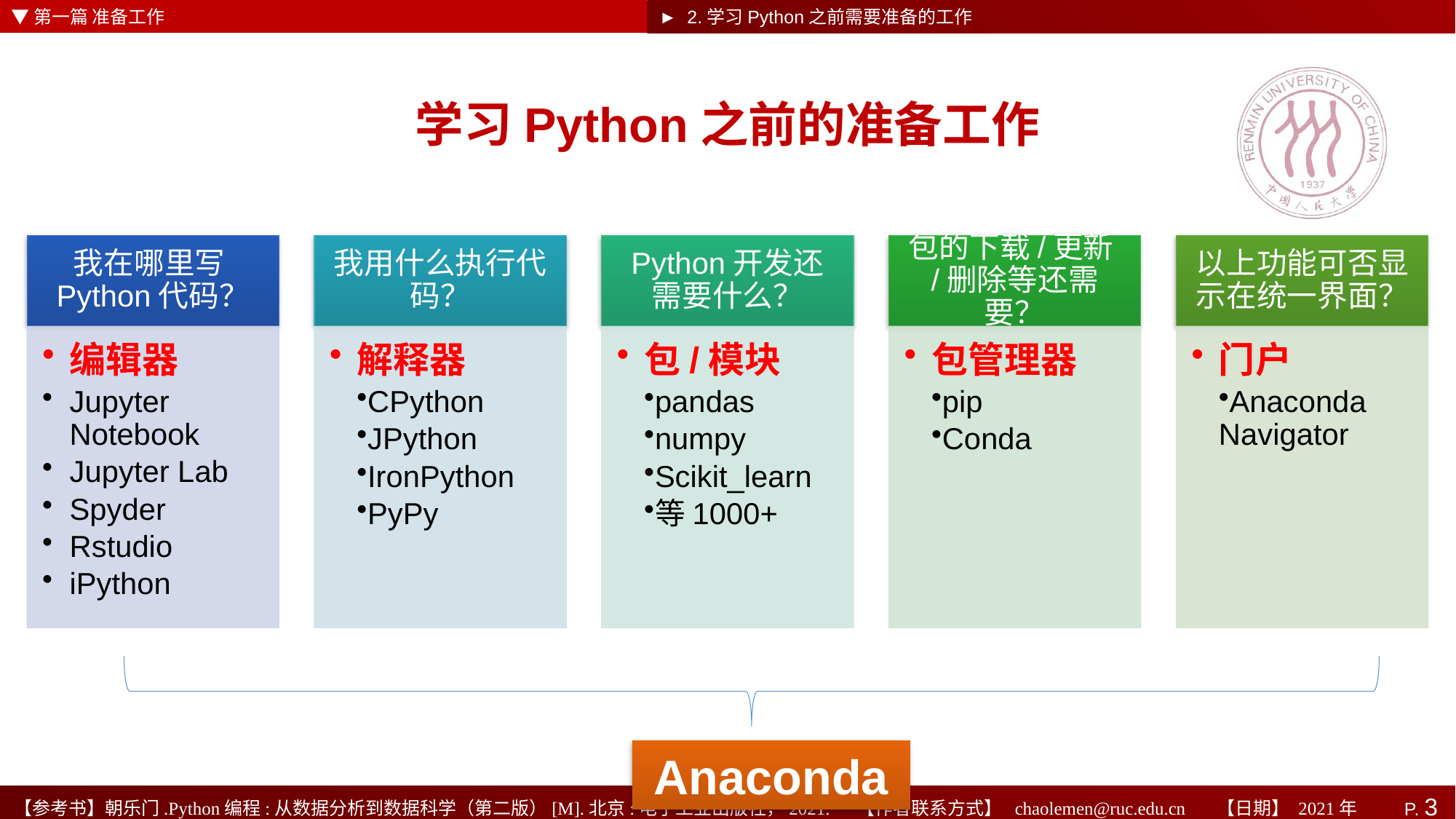

▼第一篇 准备工作
►  2.学习Python之前需要准备的工作
# 学习Python之前的准备工作

我在哪里写Python代码？
编辑器
Jupyter Notebook
Jupyter Lab
Spyder
Rstudio
iPython
我用什么执行代码？
解释器
CPython
JPython
IronPython
PyPy
Python开发还需要什么？
包/模块
pandas
numpy
Scikit_learn
等1000+
包的下载/更新/删除等还需要？
包管理器
pip
Conda
以上功能可否显示在统一界面？
门户
Anaconda Navigator
Anaconda